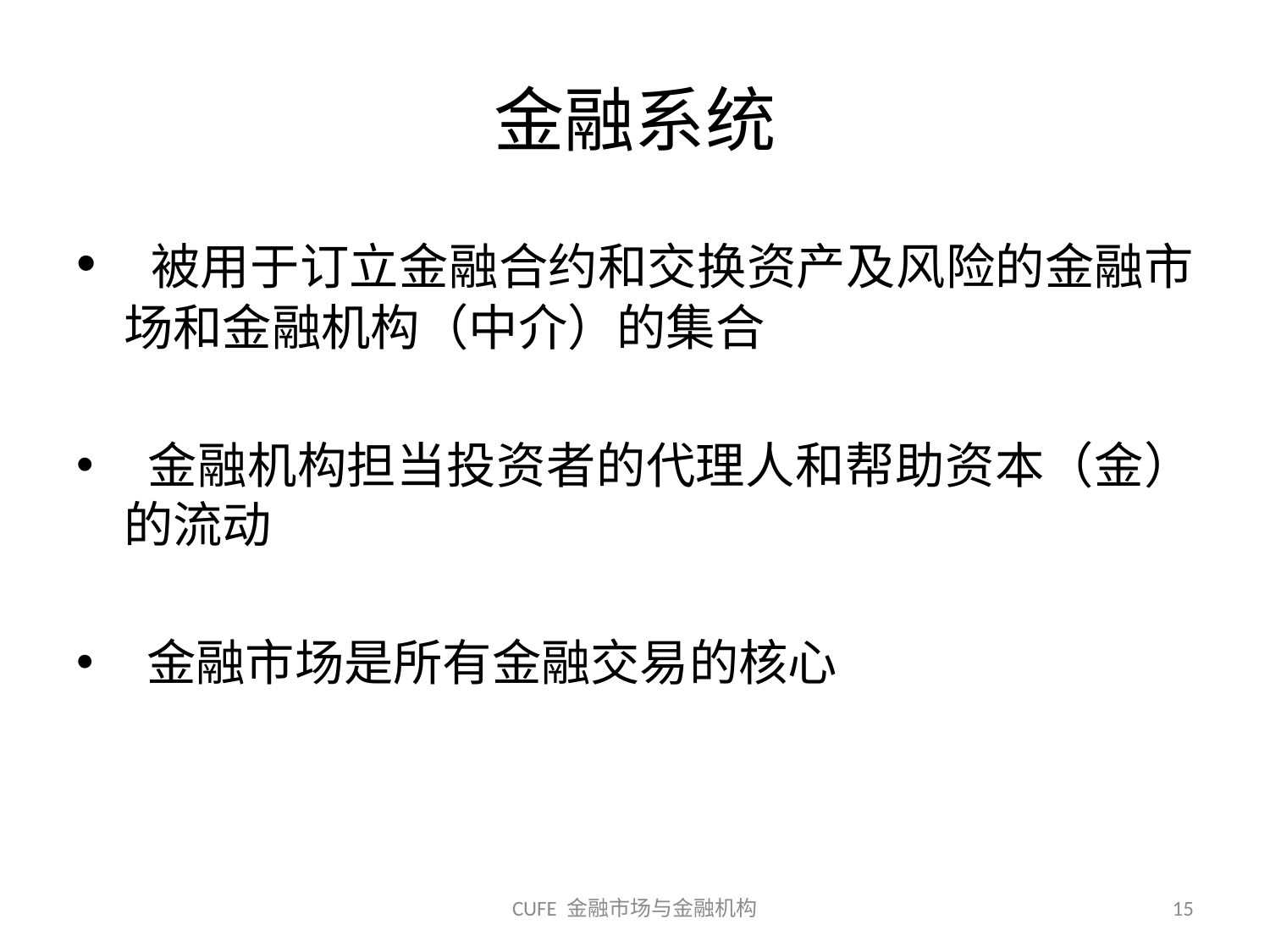

# 金融系统
 被用于订立金融合约和交换资产及风险的金融市场和金融机构（中介）的集合

 金融机构担当投资者的代理人和帮助资本（金）的流动

 金融市场是所有金融交易的核心

CUFE 金融市场与金融机构
15